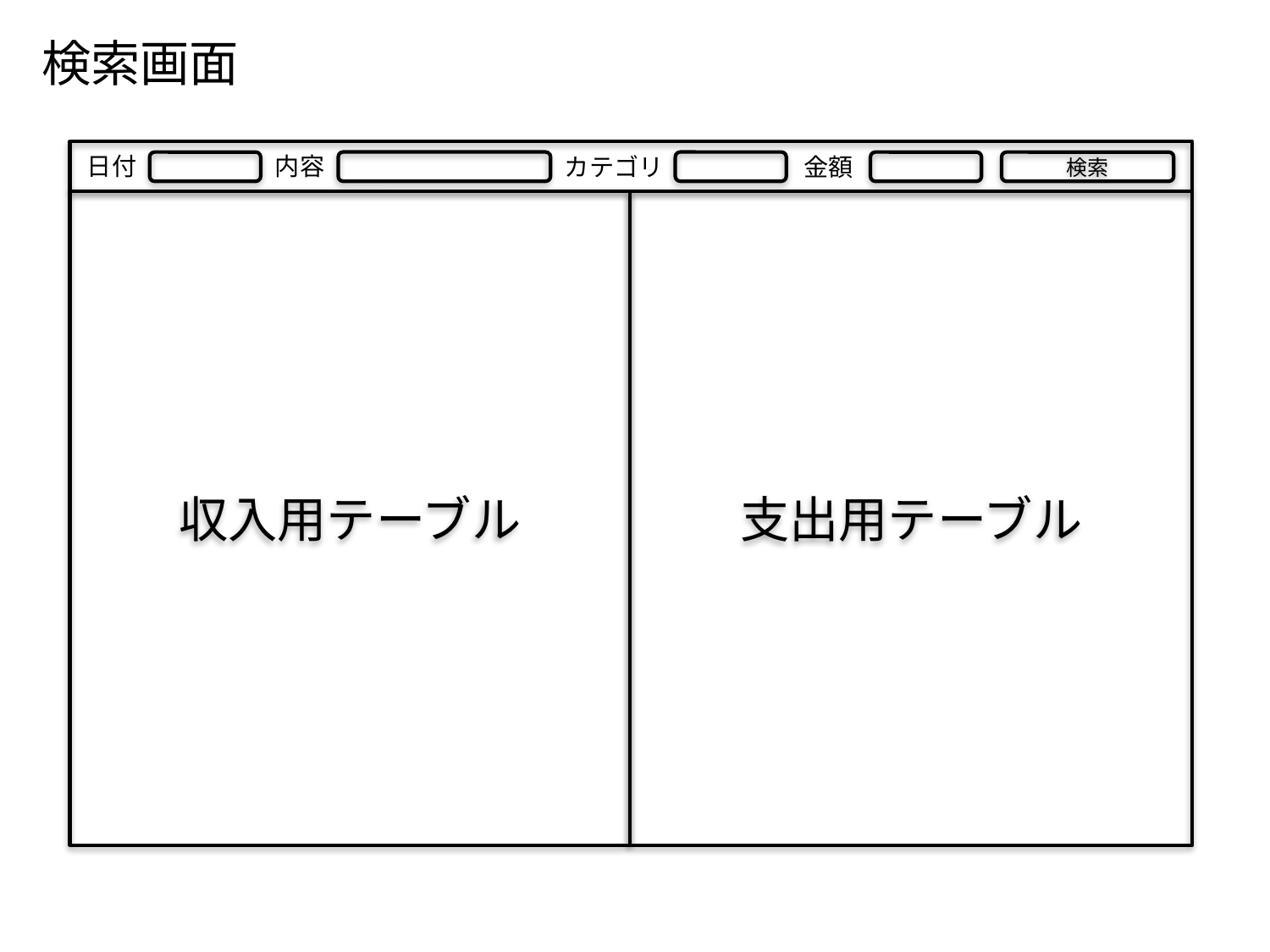

検索画面

日付
内容
カテゴリ
金額

検索
収入用テーブル
支出用テーブル